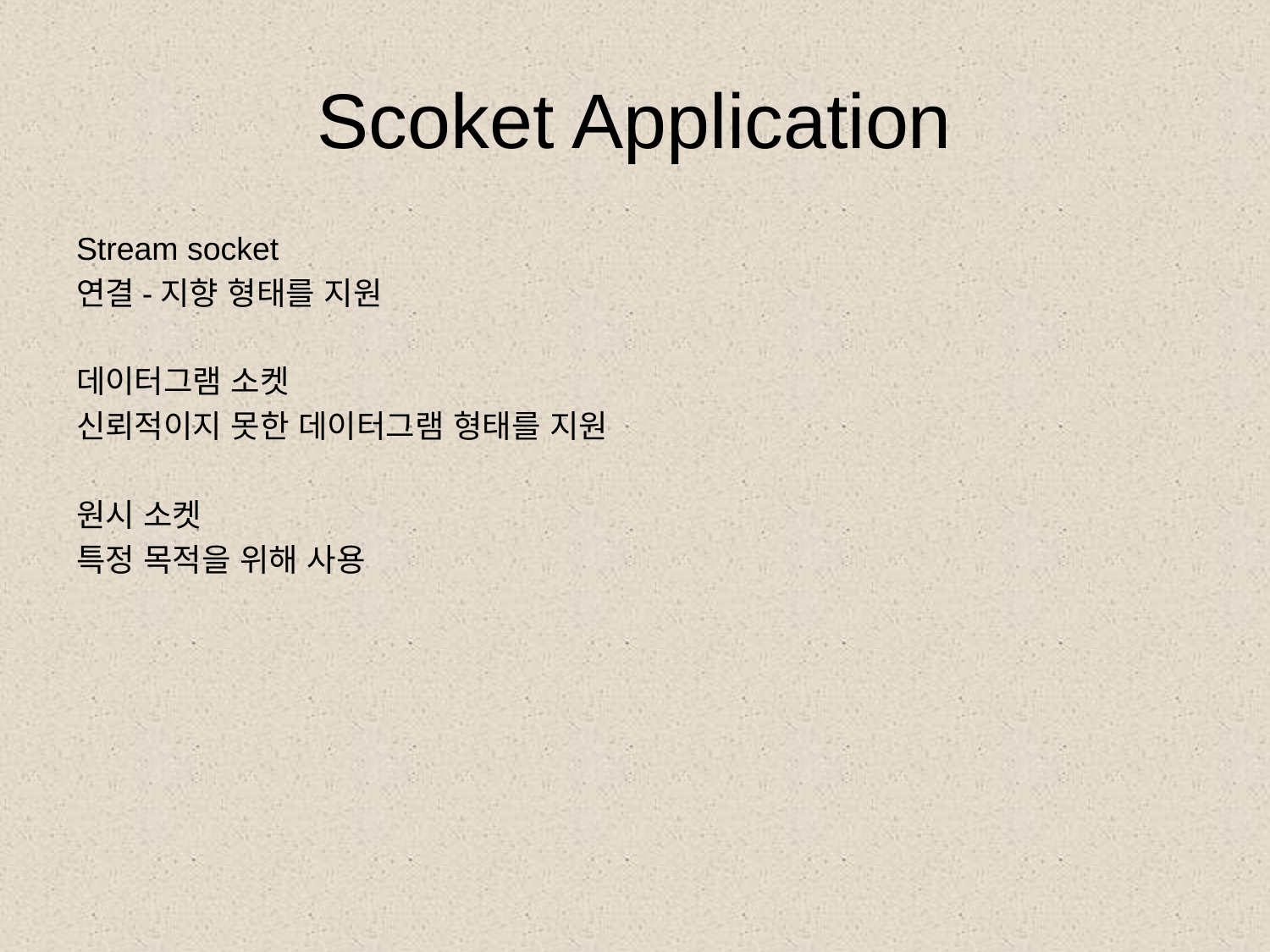

# Scoket Application
Stream socket
연결-지향 형태를 지원

데이터그램 소켓
신뢰적이지 못한 데이터그램 형태를 지원

원시 소켓
특정 목적을 위해 사용